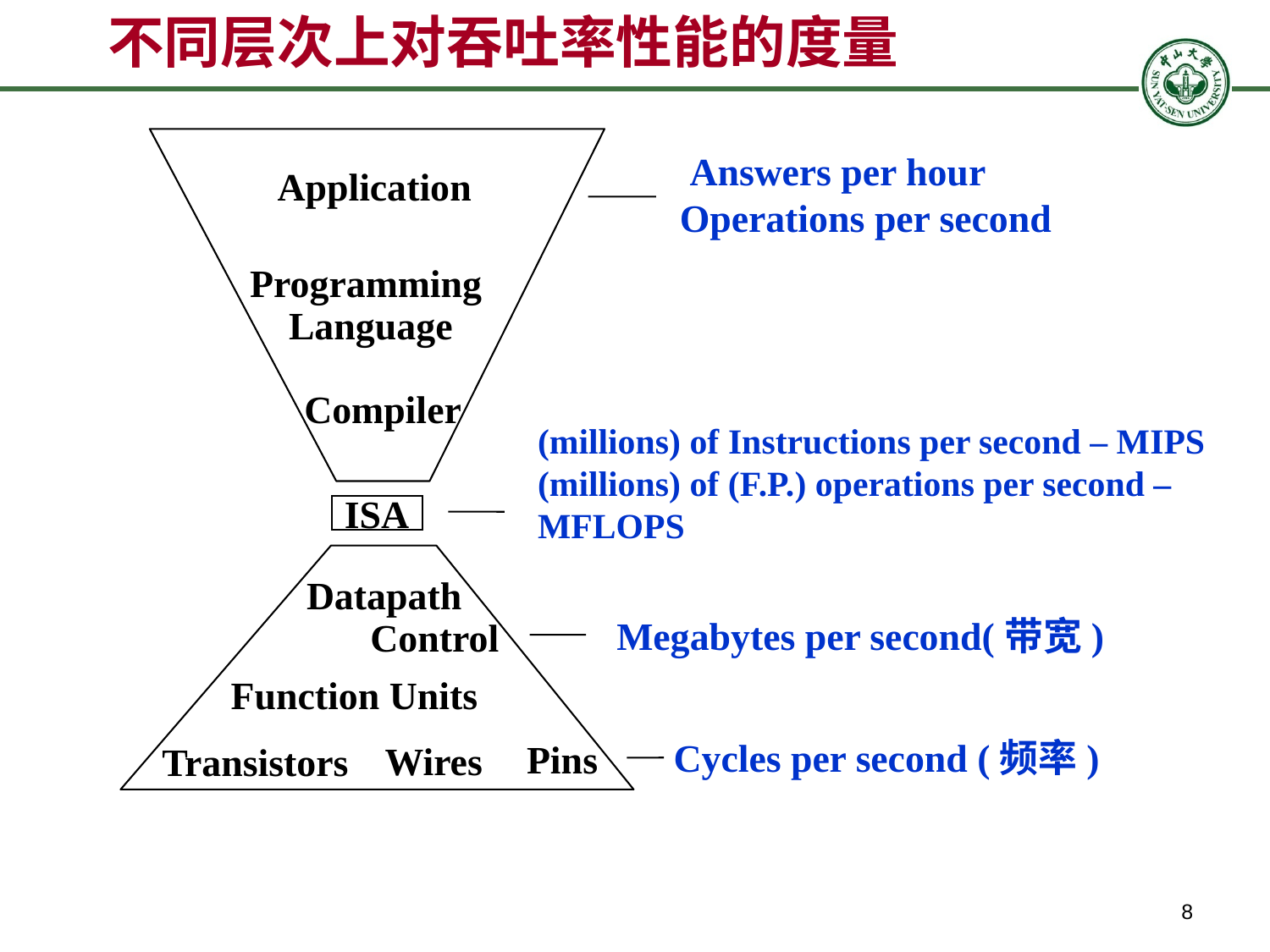

# 不同层次上对吞吐率性能的度量

Application

Programming
Language
Compiler
ISA

Datapath
Control

Function Units
Pins
Wires
Transistors

 Answers per hour
Operations per second
(millions) of Instructions per second – MIPS
(millions) of (F.P.) operations per second – MFLOPS
Megabytes per second(带宽)
Cycles per second (频率)